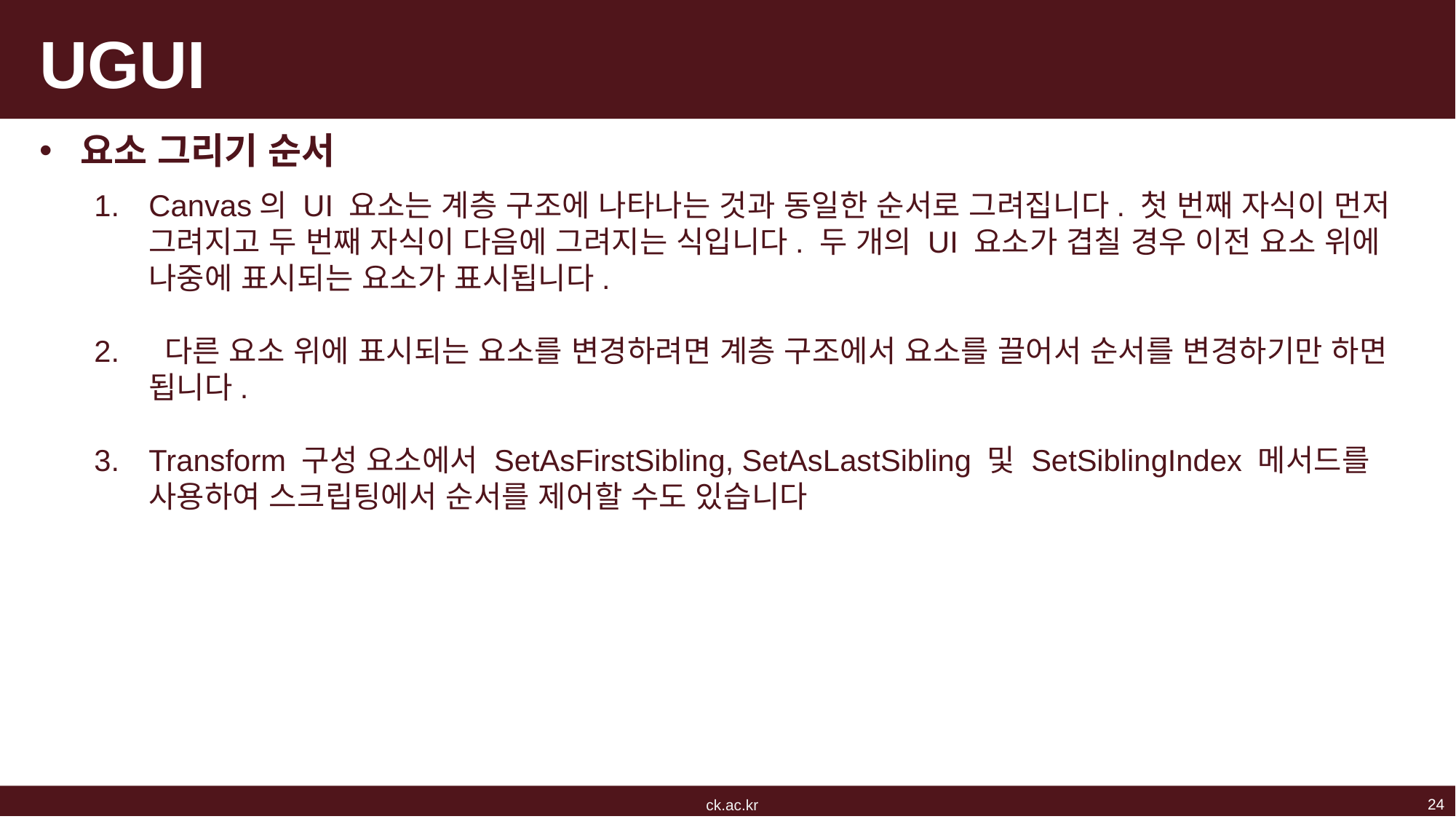

# UGUI
요소 그리기 순서

Canvas의 UI 요소는 계층 구조에 나타나는 것과 동일한 순서로 그려집니다. 첫 번째 자식이 먼저 그려지고 두 번째 자식이 다음에 그려지는 식입니다. 두 개의 UI 요소가 겹칠 경우 이전 요소 위에 나중에 표시되는 요소가 표시됩니다.

 다른 요소 위에 표시되는 요소를 변경하려면 계층 구조에서 요소를 끌어서 순서를 변경하기만 하면 됩니다.

Transform 구성 요소에서 SetAsFirstSibling, SetAsLastSibling 및 SetSiblingIndex 메서드를 사용하여 스크립팅에서 순서를 제어할 수도 있습니다

24
ck.ac.kr